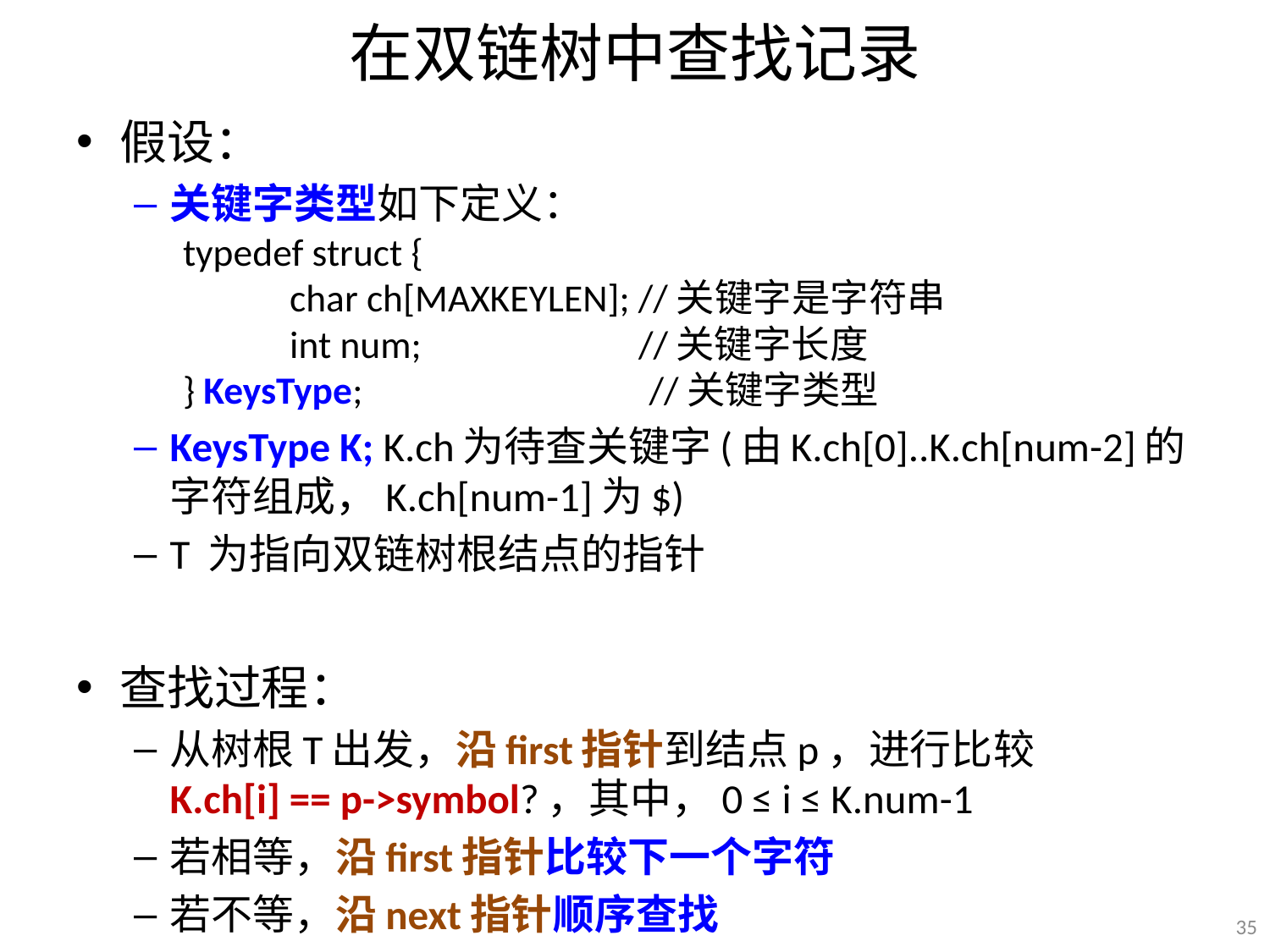

# 在双链树中查找记录
假设：
关键字类型如下定义：
	typedef struct {
	   	char ch[MAXKEYLEN]; //关键字是字符串
	   	int num;                         //关键字长度
	} KeysType;                                 //关键字类型
KeysType K; K.ch为待查关键字(由K.ch[0]..K.ch[num-2]的字符组成，K.ch[num-1]为$)
T 为指向双链树根结点的指针

查找过程：
从树根T出发，沿first指针到结点p，进行比较           K.ch[i] == p->symbol?，其中，0 ≤ i ≤ K.num-1
若相等，沿first指针比较下一个字符
若不等，沿next指针顺序查找

35